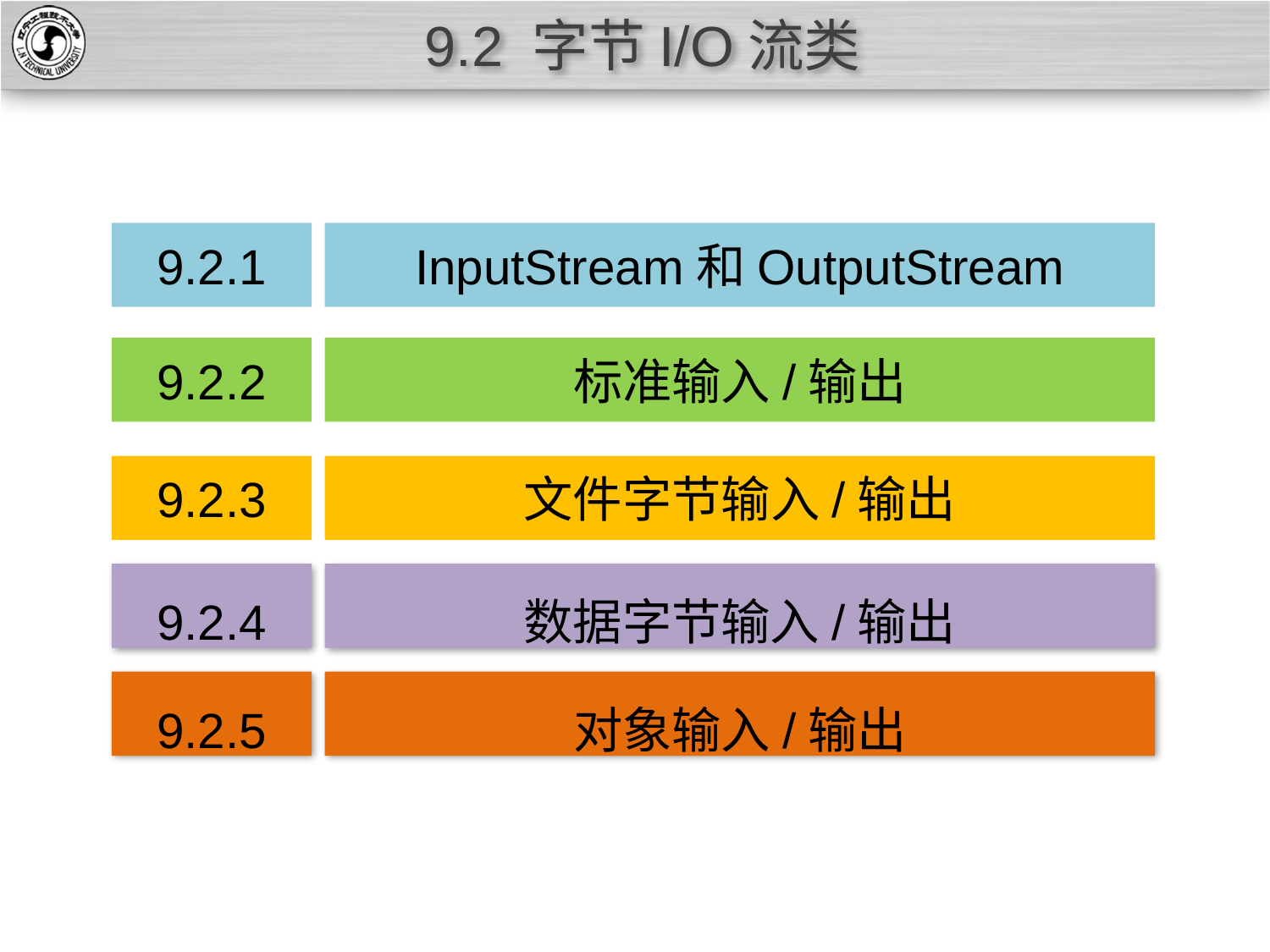

# 9.2 字节I/O流类
9.2.1
InputStream和OutputStream
9.2.2
标准输入/输出
9.2.3
文件字节输入/输出
9.2.4
数据字节输入/输出
9.2.5
对象输入/输出